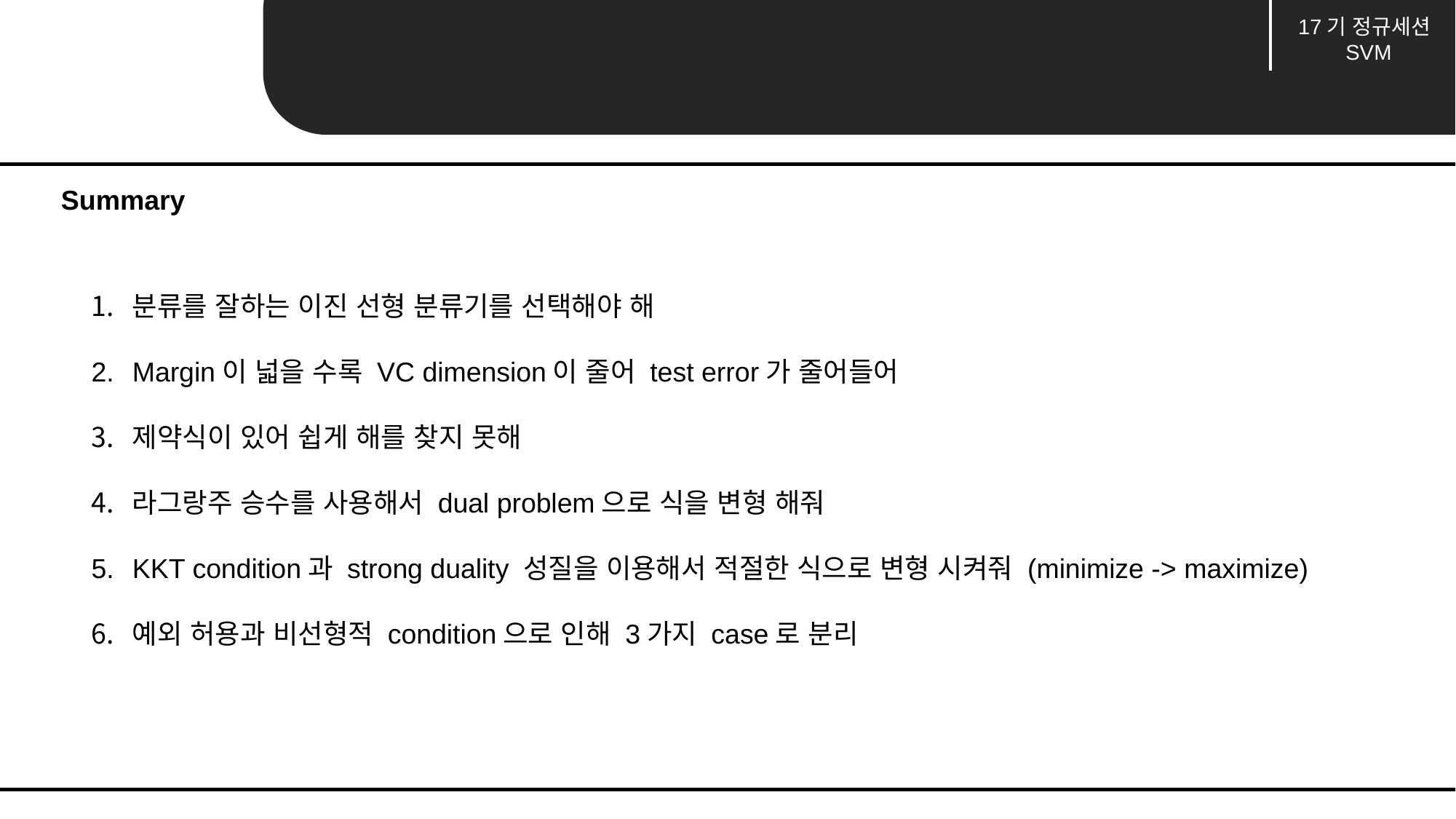

17기 정규세션
SVM
17기 정규세션
SVM
Unit  05 ㅣSummary
Summary
분류를 잘하는 이진 선형 분류기를 선택해야 해
Margin이 넓을 수록 VC dimension이 줄어 test error가 줄어들어
제약식이 있어 쉽게 해를 찾지 못해
라그랑주 승수를 사용해서 dual problem으로 식을 변형 해줘
KKT condition과 strong duality 성질을 이용해서 적절한 식으로 변형 시켜줘 (minimize -> maximize)
예외 허용과 비선형적 condition으로 인해 3가지 case로 분리